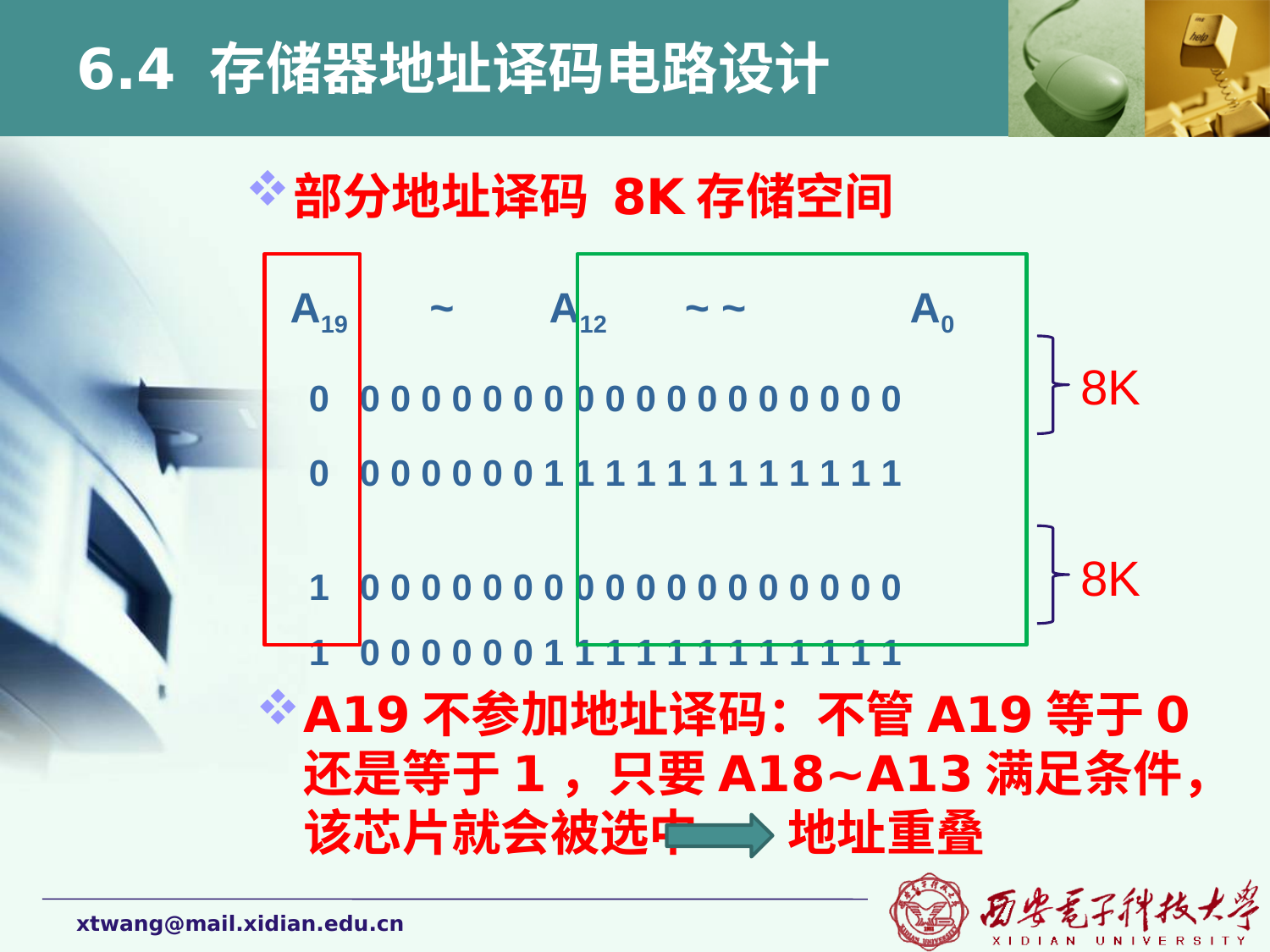

# 6.4 存储器地址译码电路设计
部分地址译码 8K存储空间
  A19            ~              A12          ~ ~              A0

0   0 0 0 0 0 0 0 0 0 0 0 0 0 0 0 0 0 0

8K
0   0 0 0 0 0 0 1 1 1 1 1 1 1 1 1 1 1 1
1   0 0 0 0 0 0 0 0 0 0 0 0 0 0 0 0 0 0

8K
1   0 0 0 0 0 0 1 1 1 1 1 1 1 1 1 1 1 1
A19不参加地址译码：不管A19等于0还是等于1，只要A18~A13满足条件，该芯片就会被选中        地址重叠

xtwang@mail.xidian.edu.cn